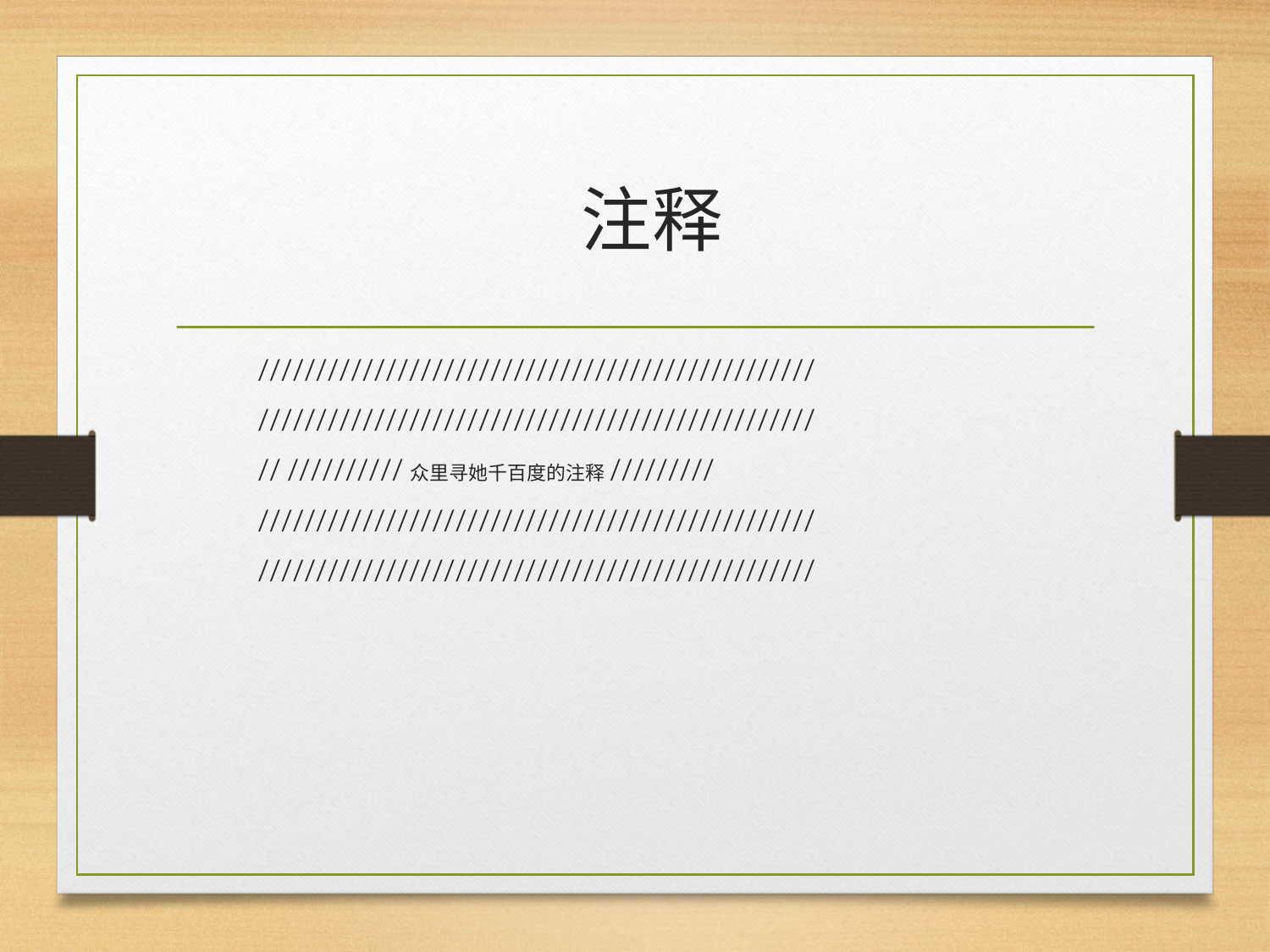

# 注释
////////////////////////////////////////////////
////////////////////////////////////////////////
// //////////众里寻她千百度的注释/////////
////////////////////////////////////////////////
////////////////////////////////////////////////